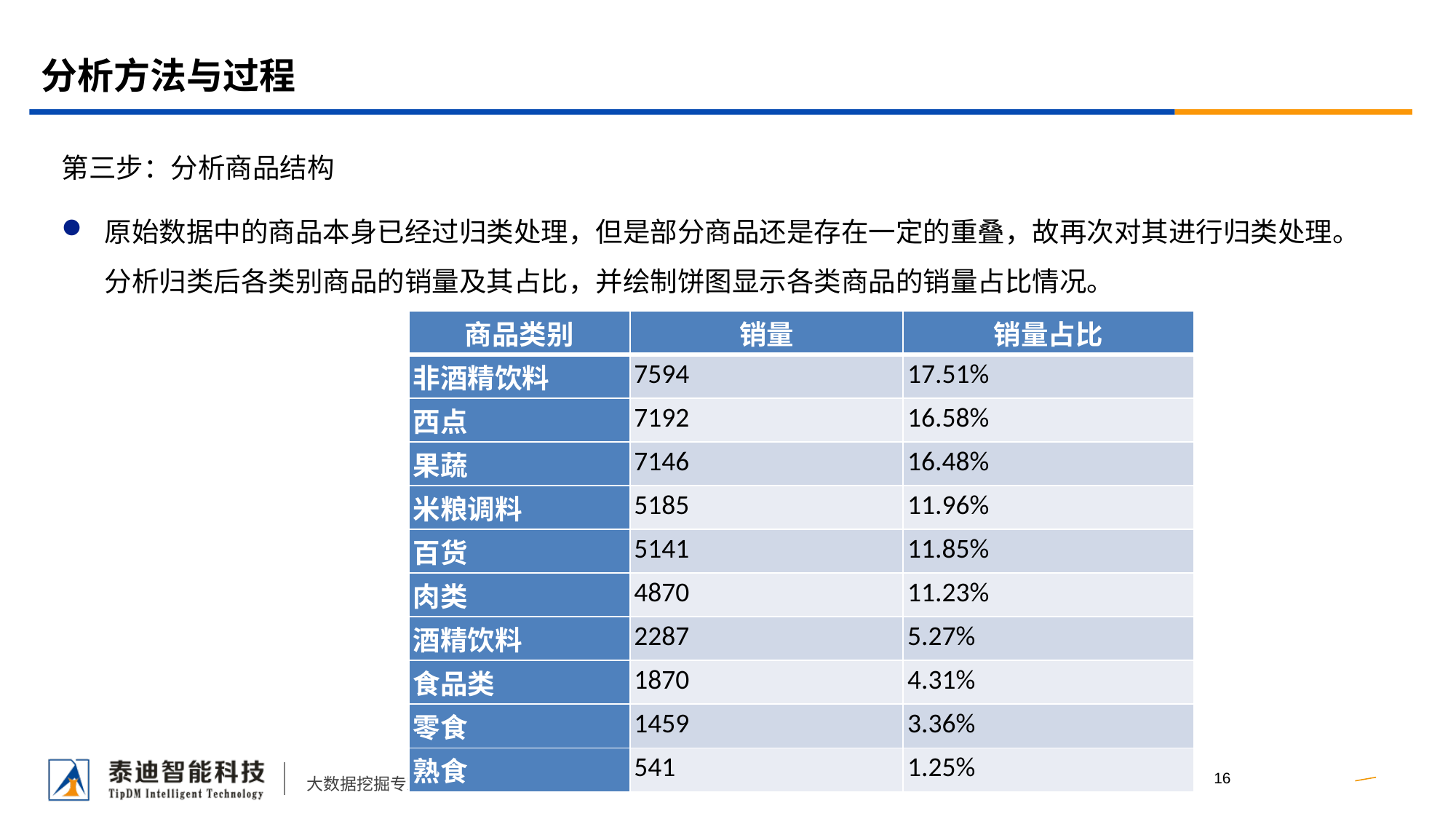

# 分析方法与过程
第三步：分析商品结构
原始数据中的商品本身已经过归类处理，但是部分商品还是存在一定的重叠，故再次对其进行归类处理。分析归类后各类别商品的销量及其占比，并绘制饼图显示各类商品的销量占比情况。
| 商品类别 | 销量 | 销量占比 |
| --- | --- | --- |
| 非酒精饮料 | 7594 | 17.51% |
| 西点 | 7192 | 16.58% |
| 果蔬 | 7146 | 16.48% |
| 米粮调料 | 5185 | 11.96% |
| 百货 | 5141 | 11.85% |
| 肉类 | 4870 | 11.23% |
| 酒精饮料 | 2287 | 5.27% |
| 食品类 | 1870 | 4.31% |
| 零食 | 1459 | 3.36% |
| 熟食 | 541 | 1.25% |